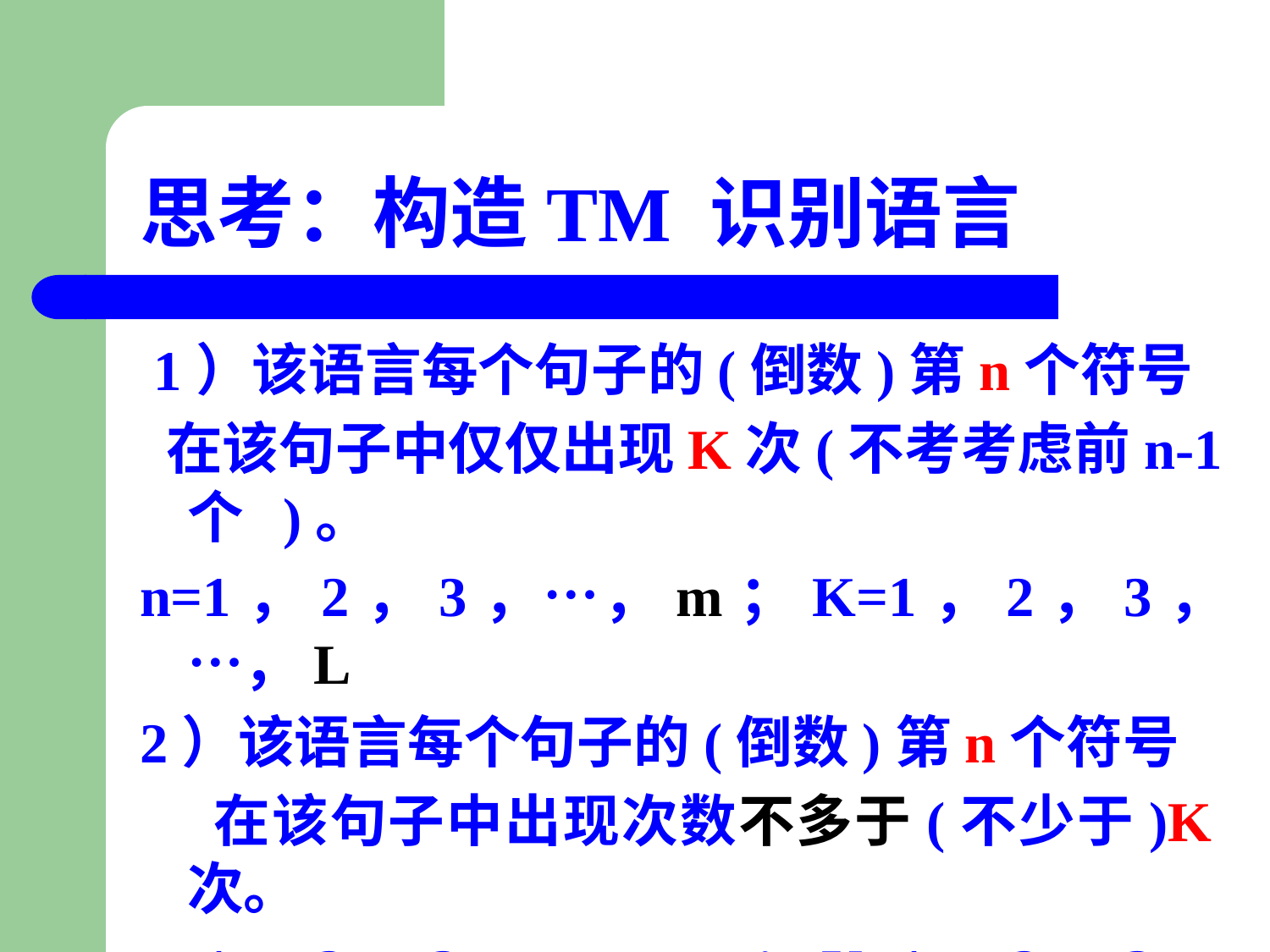

# 思考：构造TM 识别语言
 1）该语言每个句子的(倒数)第n个符号
 在该句子中仅仅出现K次(不考考虑前n-1个  )。
n=1，2，3，…，m；K=1，2，3，…，L
2）该语言每个句子的(倒数)第n个符号
    在该句子中出现次数不多于(不少于)K次。
n=1，2，3，… ，m ；K=1，2，3，…，L